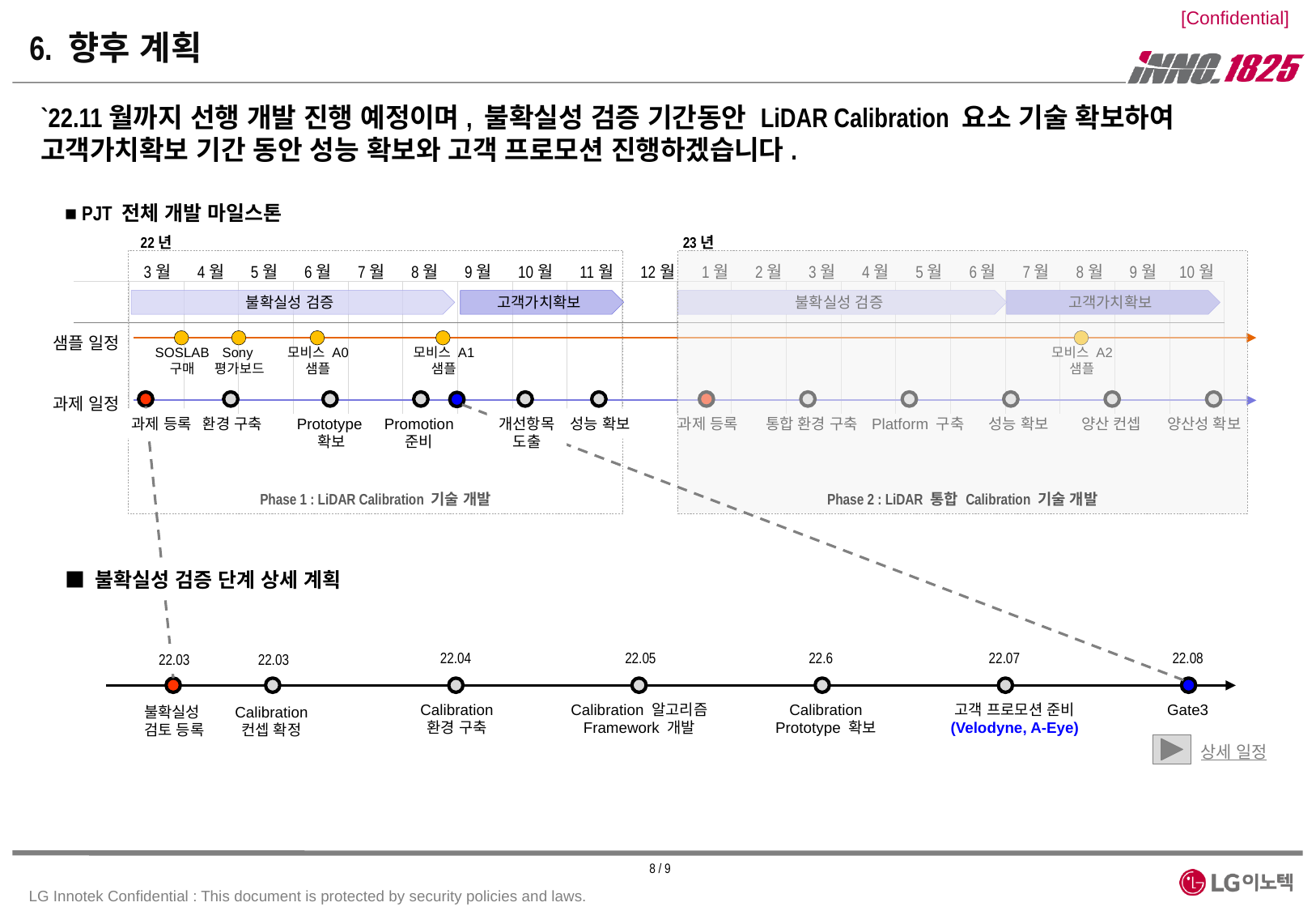

6. 향후 계획
`22.11월까지 선행 개발 진행 예정이며, 불확실성 검증 기간동안 LiDAR Calibration 요소 기술 확보하여
고객가치확보 기간 동안 성능 확보와 고객 프로모션 진행하겠습니다.
■ PJT 전체 개발 마일스톤
22년
23년
Phase 1 : LiDAR Calibration 기술 개발
Phase 2 : LiDAR 통합 Calibration 기술 개발
3월
4월
5월
6월
7월
8월
9월
10월
11월
12월
2월
3월
4월
5월
6월
7월
8월
9월
10월
1월
|  |  |  |  |  |  |  |  |  |  |  |  |  |  |  |  |  |  |  |  |  |
| --- | --- | --- | --- | --- | --- | --- | --- | --- | --- | --- | --- | --- | --- | --- | --- | --- | --- | --- | --- | --- |
|  |  |  |  |  |  |  |  |  |  |  |  |  |  |  |  |  |  |  |  |  |
불확실성 검증
고객가치확보
불확실성 검증
고객가치확보
샘플 일정

SOSLAB
구매
Sony
평가보드
모비스 A0
샘플
모비스 A1
샘플
모비스 A2
샘플
과제 일정

과제 등록
환경 구축
Prototype
확보
Promotion
준비
개선항목
도출
성능 확보
과제 등록
통합 환경 구축
Platform 구축
성능 확보
양산 컨셉
양산성 확보
■ 불확실성 검증 단계 상세 계획
22.08
22.04
22.05
22.6
22.07
22.03
22.03

Calibration
환경 구축
Calibration 알고리즘
Framework 개발
Calibration
Prototype 확보
고객 프로모션 준비
(Velodyne, A-Eye)
Gate3
불확실성
검토 등록
Calibration
컨셉 확정

상세 일정
8 / 9